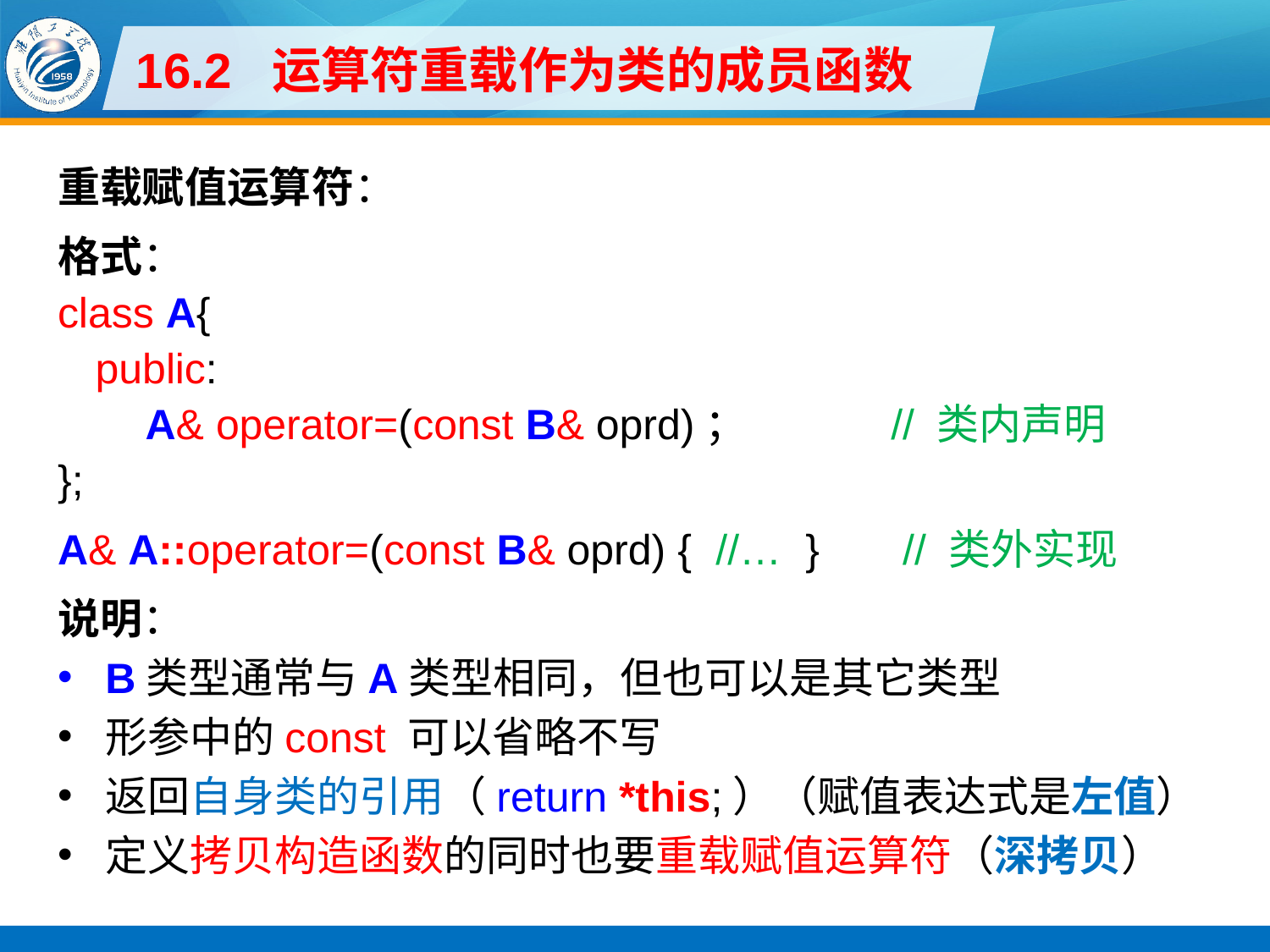

# 16.2  运算符重载作为类的成员函数
重载赋值运算符：
格式：
class A{
public:
A& operator=(const B& oprd)；              // 类内声明
};
A& A::operator=(const B& oprd) {  //…  }       // 类外实现
说明：
B类型通常与A类型相同，但也可以是其它类型
形参中的const 可以省略不写
返回自身类的引用（return *this;）（赋值表达式是左值）
定义拷贝构造函数的同时也要重载赋值运算符（深拷贝）